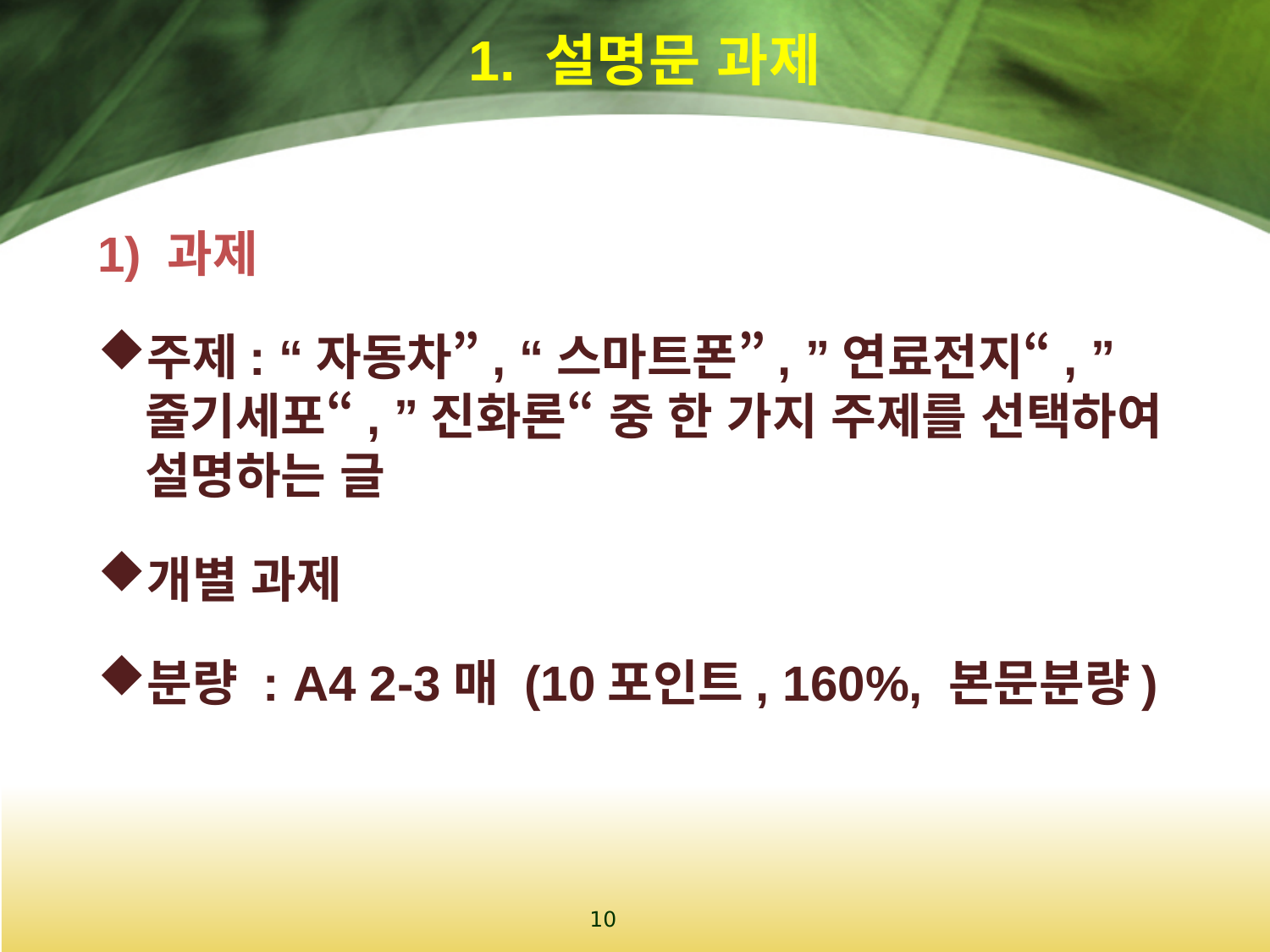

# 1. 설명문 과제
1) 과제

주제: “자동차”, “스마트폰”, ”연료전지“, ”줄기세포“, ”진화론“ 중 한 가지 주제를 선택하여 설명하는 글

개별 과제

분량 : A4 2-3매 (10포인트, 160%, 본문분량)

10